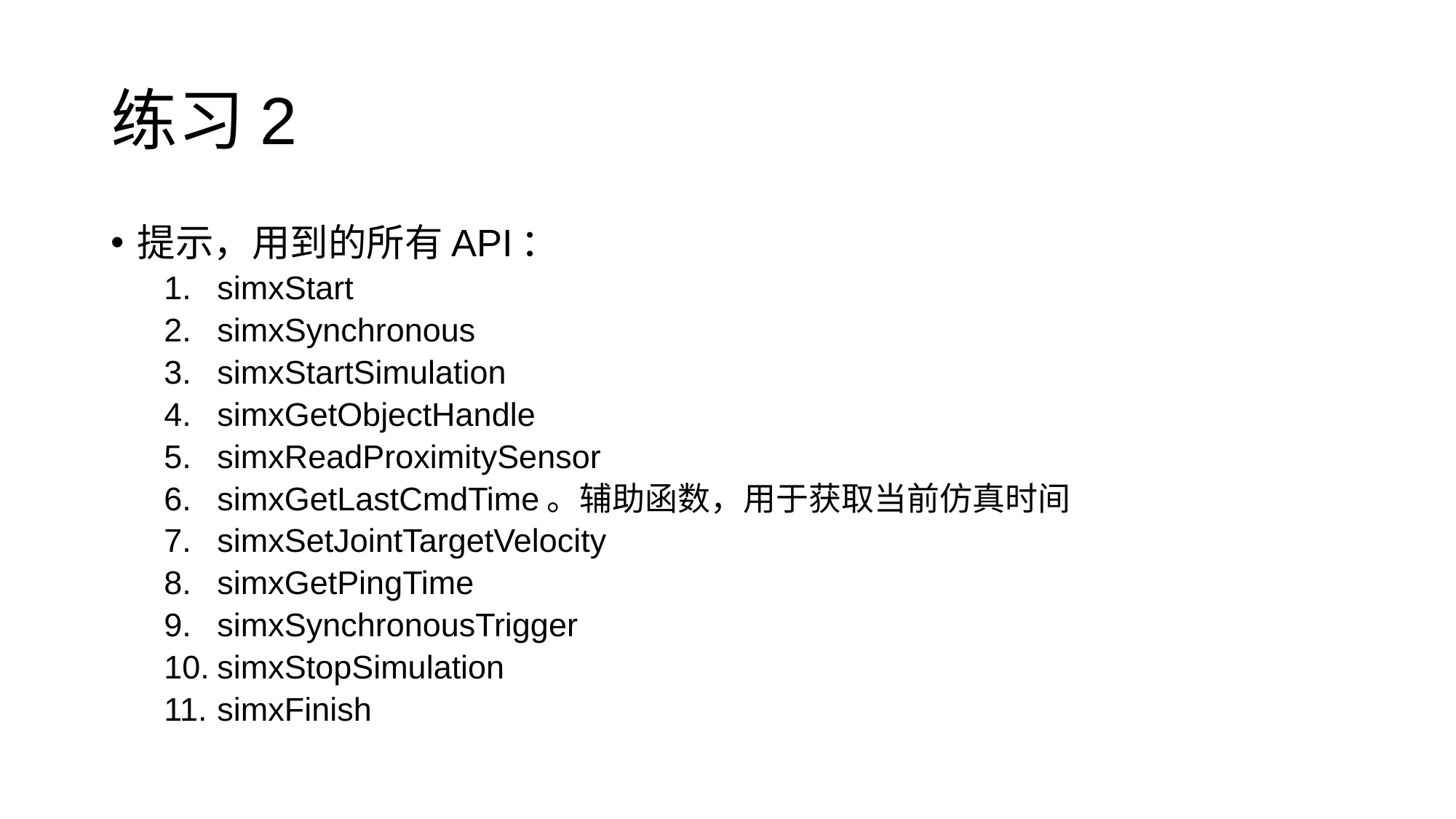

# 练习2
提示，用到的所有API：
simxStart
simxSynchronous
simxStartSimulation
simxGetObjectHandle
simxReadProximitySensor
simxGetLastCmdTime。辅助函数，用于获取当前仿真时间
simxSetJointTargetVelocity
simxGetPingTime
simxSynchronousTrigger
simxStopSimulation
simxFinish